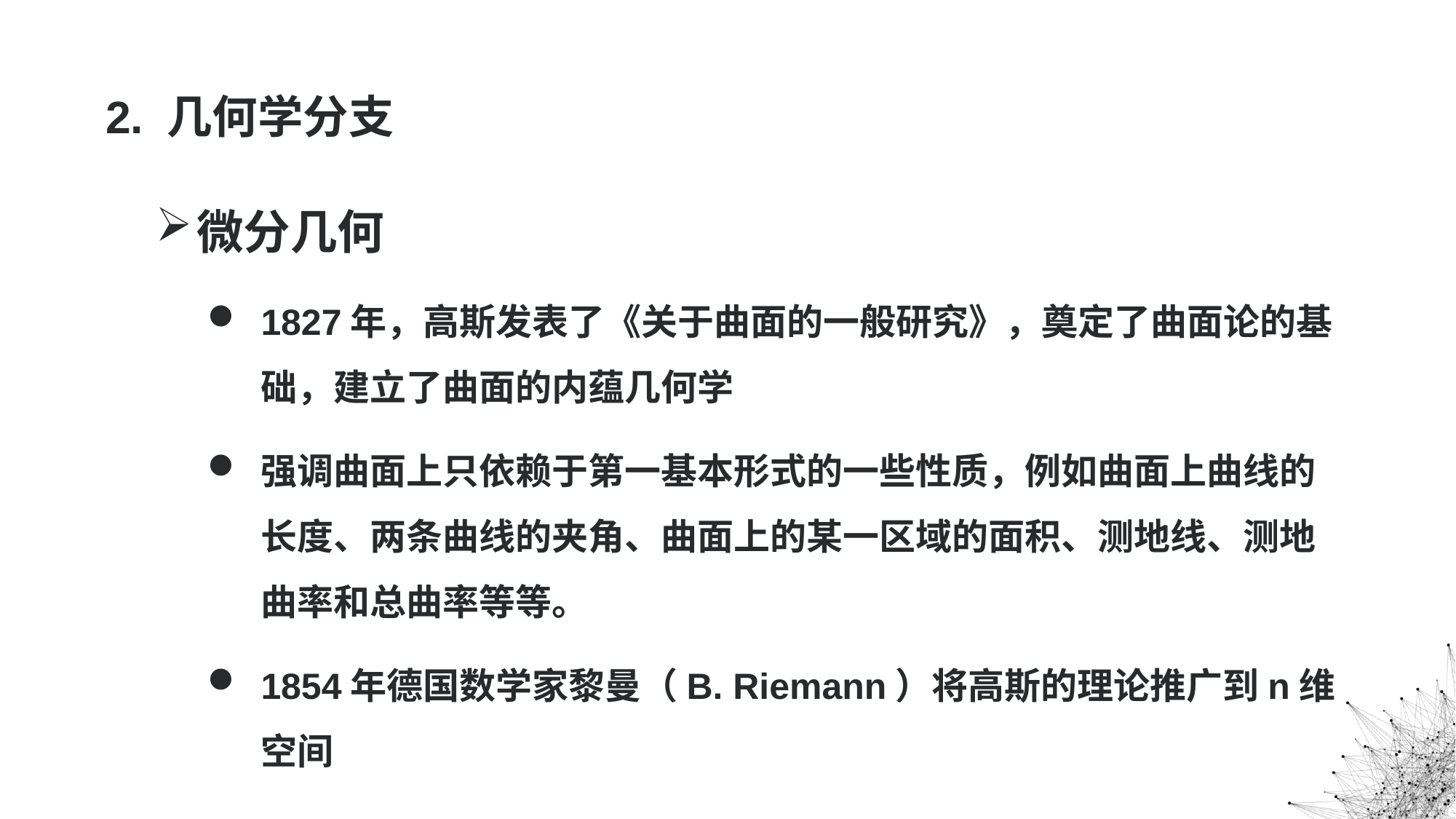

# 2. 几何学分支
微分几何
1827年，高斯发表了《关于曲面的一般研究》，奠定了曲面论的基础，建立了曲面的内蕴几何学
强调曲面上只依赖于第一基本形式的一些性质，例如曲面上曲线的长度、两条曲线的夹角、曲面上的某一区域的面积、测地线、测地曲率和总曲率等等。
1854年德国数学家黎曼（B. Riemann）将高斯的理论推广到n维空间